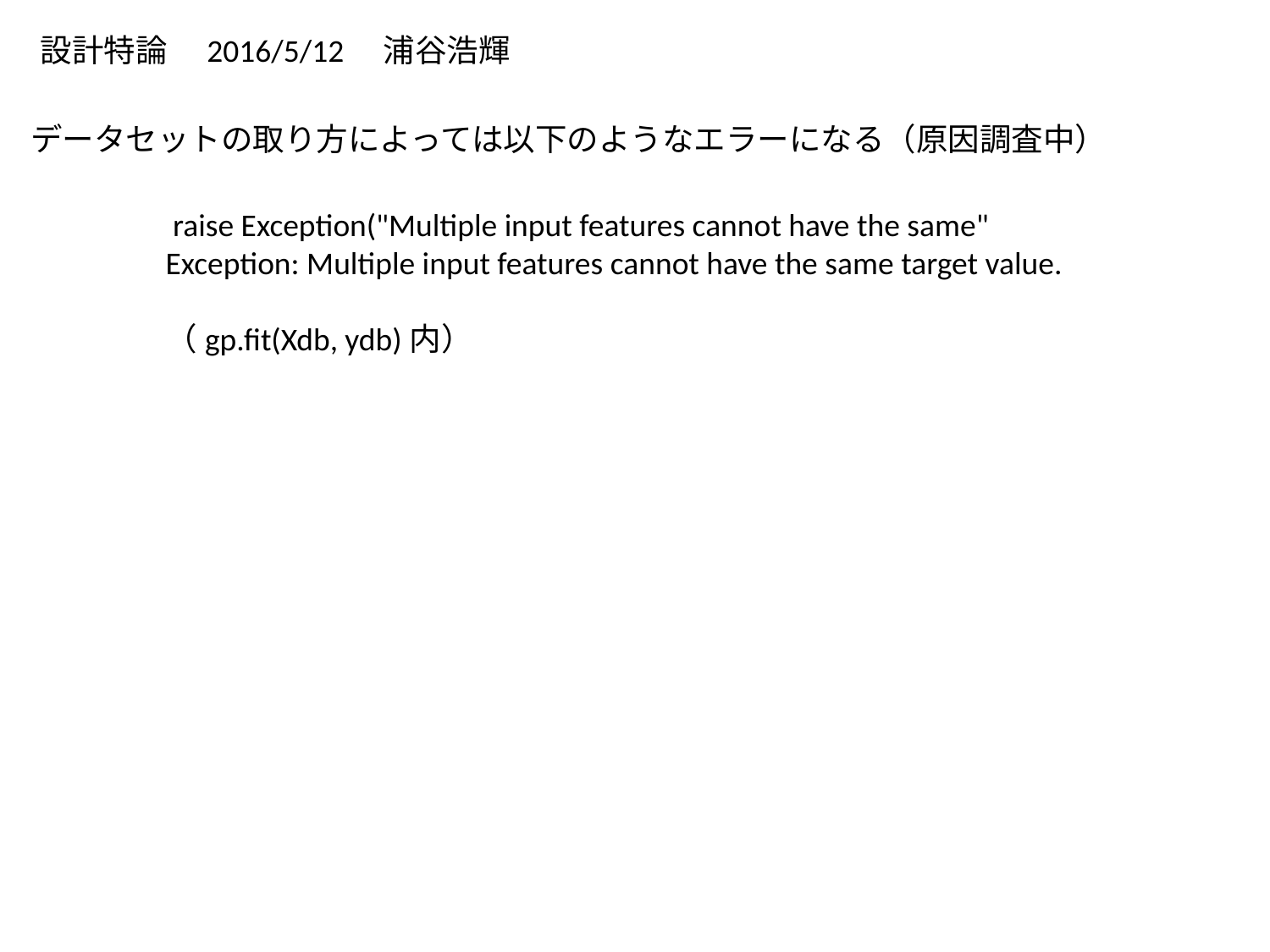

設計特論　2016/5/12　浦谷浩輝
データセットの取り方によっては以下のようなエラーになる（原因調査中）
 raise Exception("Multiple input features cannot have the same"
Exception: Multiple input features cannot have the same target value.

（gp.fit(Xdb, ydb)内）